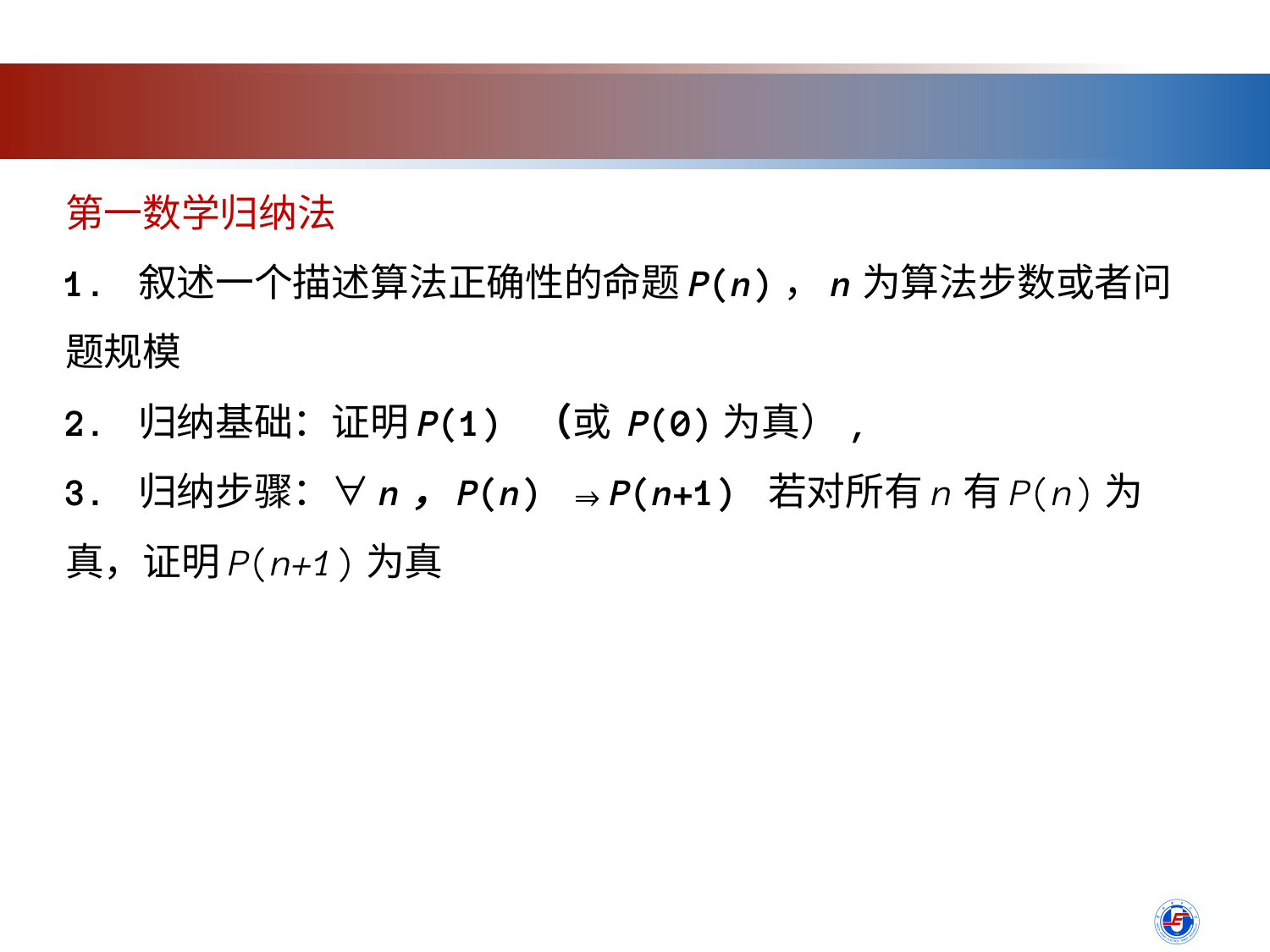

第一数学归纳法
1. 叙述一个描述算法正确性的命题P(n)，n为算法步数或者问题规模
2. 归纳基础：证明P(1) （或 P(0)为真）,
3. 归纳步骤：∀n，P(n) ⇒P(n+1) 若对所有n有P(n)为真，证明P(n+1)为真